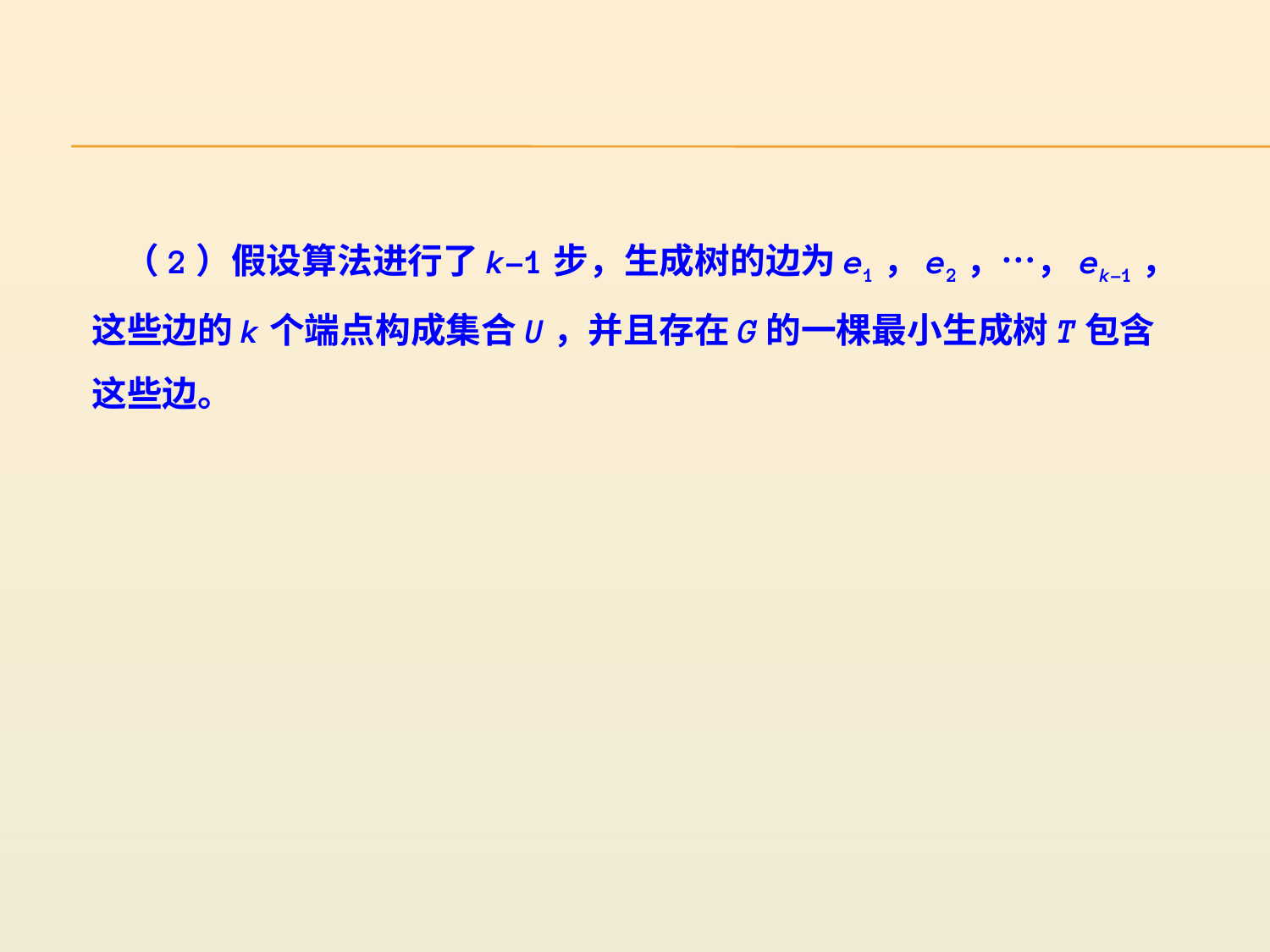

（2）假设算法进行了k-1步，生成树的边为e1，e2，…，ek-1，这些边的k个端点构成集合U，并且存在G的一棵最小生成树T包含这些边。